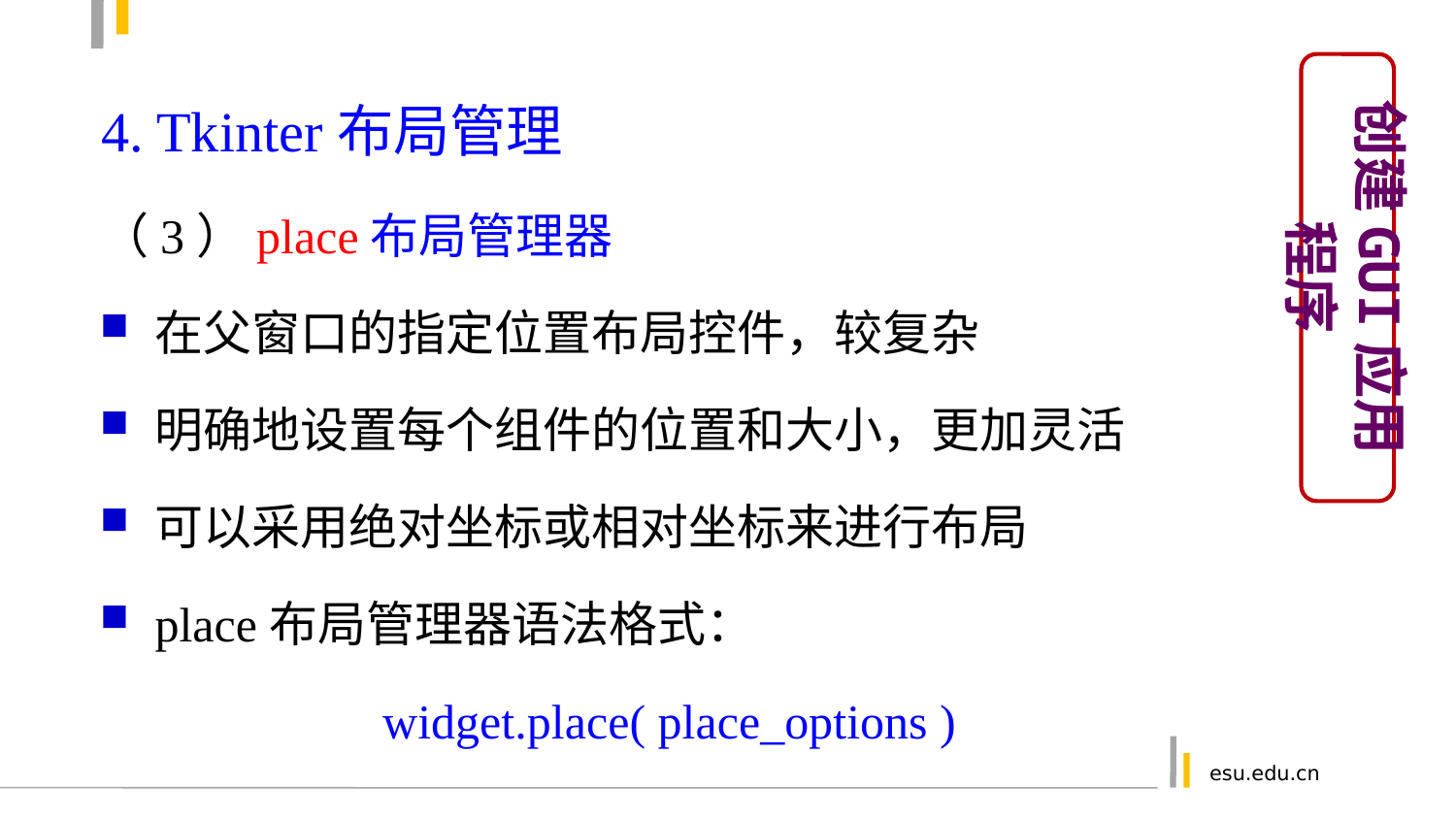

创建GUI应用程序
4. Tkinter布局管理
（3）place布局管理器
在父窗口的指定位置布局控件，较复杂
明确地设置每个组件的位置和大小，更加灵活
可以采用绝对坐标或相对坐标来进行布局
place布局管理器语法格式：
widget.place( place_options )